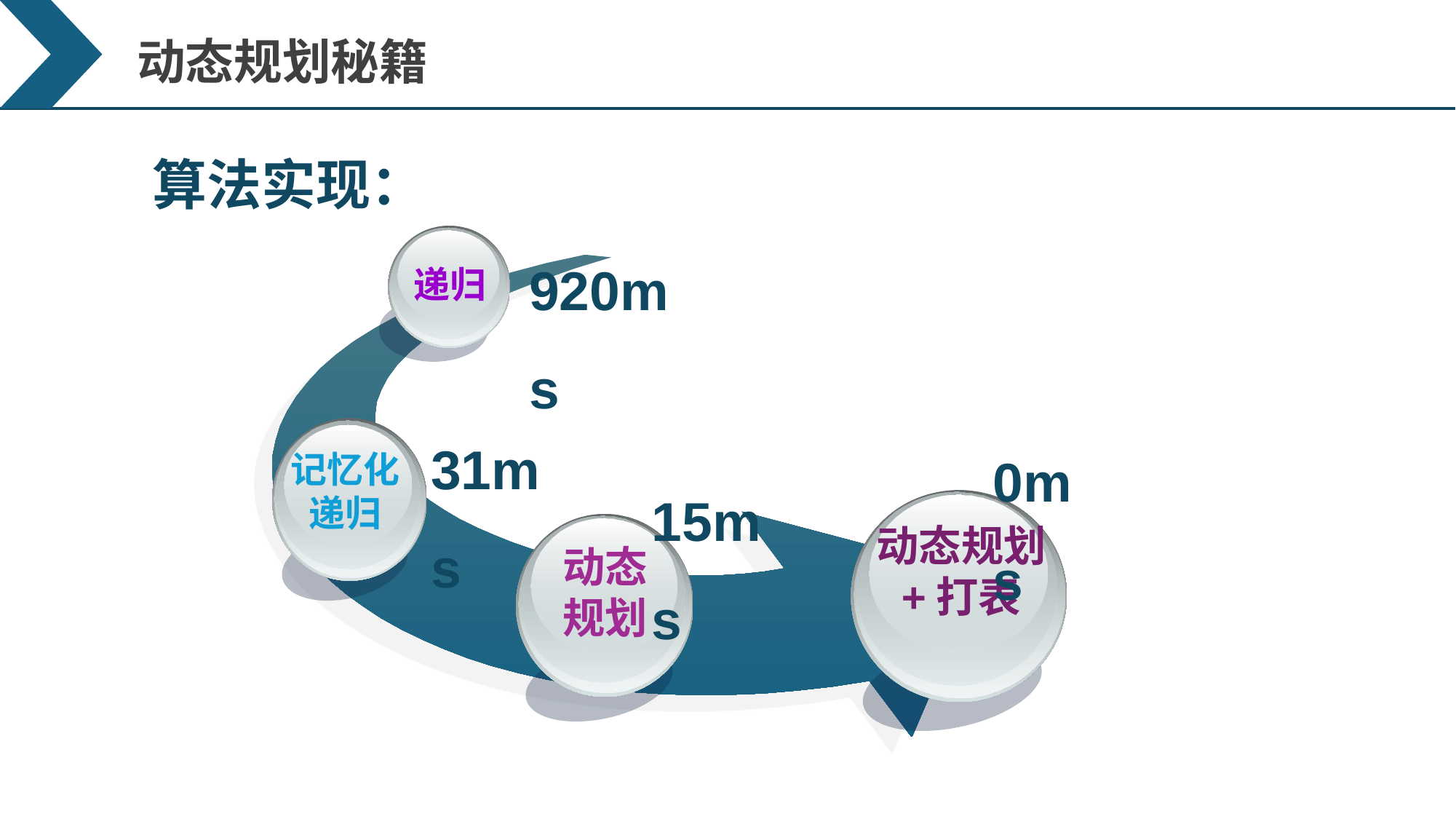

动态规划秘籍
算法实现：
920ms

递归

31ms
0ms

记忆化
递归

15ms

动态规划
+打表

动态规划